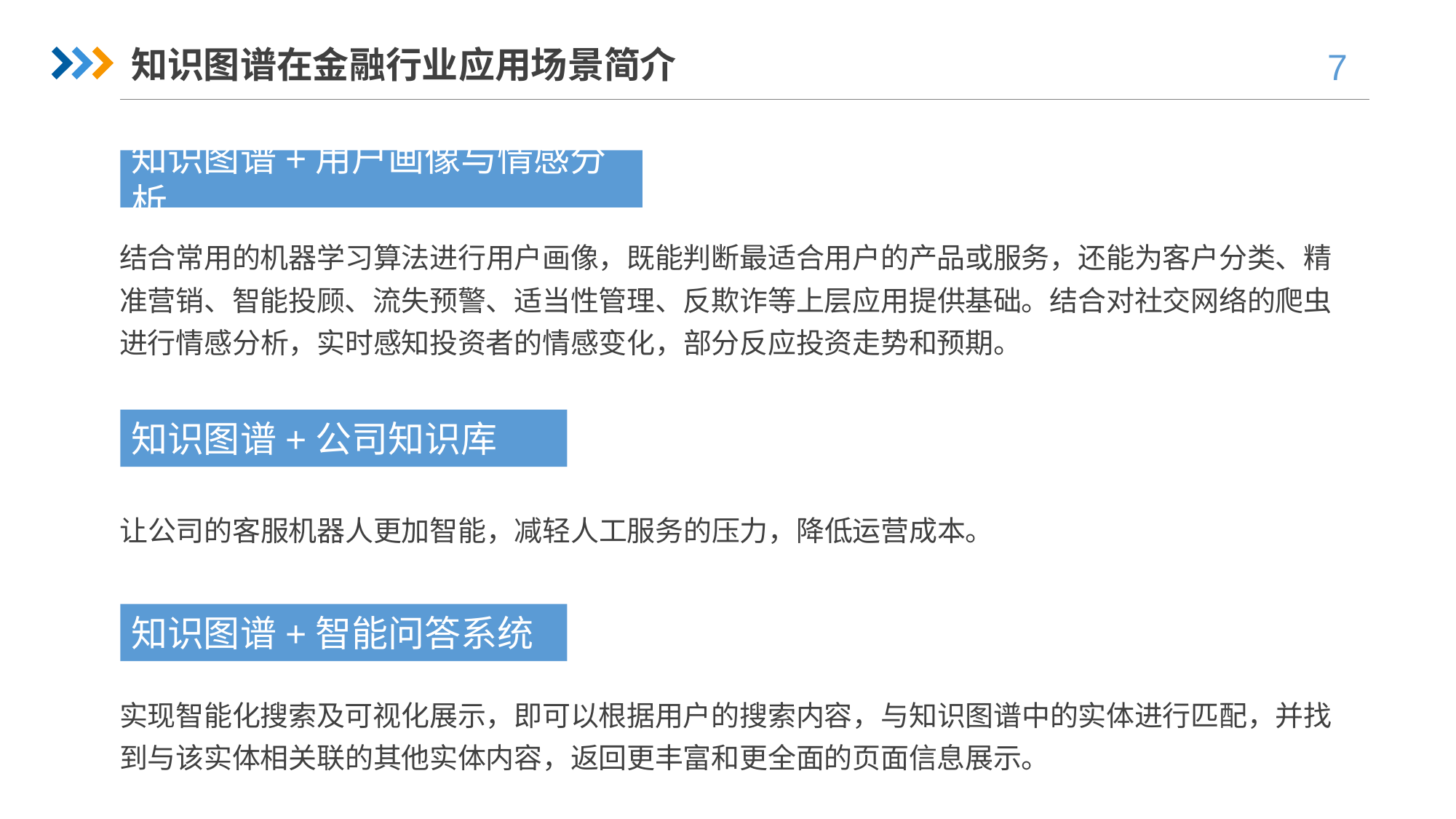

知识图谱在金融行业应用场景简介
知识图谱+用户画像与情感分析
结合常用的机器学习算法进行用户画像，既能判断最适合用户的产品或服务，还能为客户分类、精准营销、智能投顾、流失预警、适当性管理、反欺诈等上层应用提供基础。结合对社交网络的爬虫进行情感分析，实时感知投资者的情感变化，部分反应投资走势和预期。
知识图谱+公司知识库
让公司的客服机器人更加智能，减轻人工服务的压力，降低运营成本。
知识图谱+智能问答系统
实现智能化搜索及可视化展示，即可以根据用户的搜索内容，与知识图谱中的实体进行匹配，并找到与该实体相关联的其他实体内容，返回更丰富和更全面的页面信息展示。